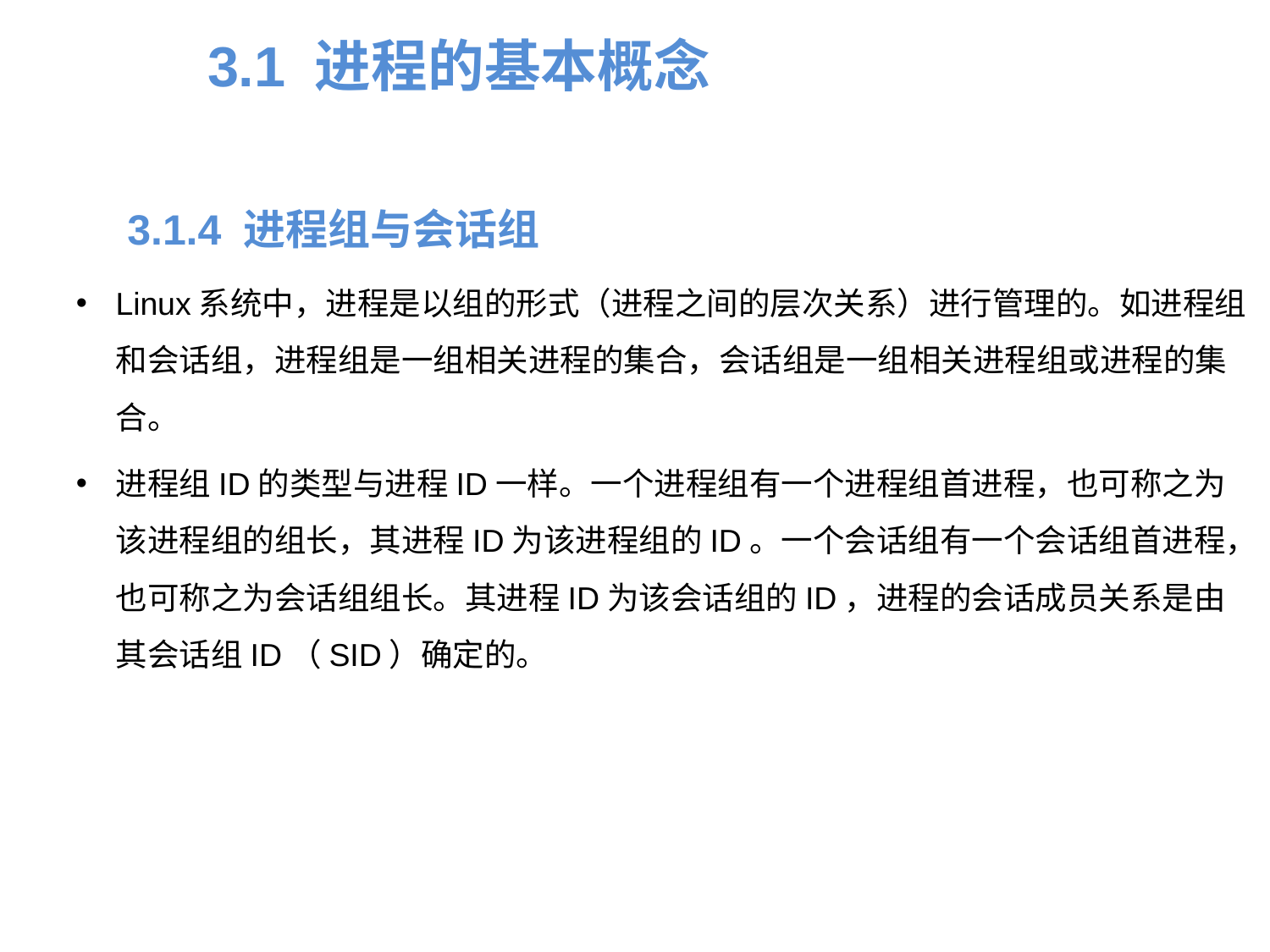

3.1 进程的基本概念
3.1.4 进程组与会话组
Linux系统中，进程是以组的形式（进程之间的层次关系）进行管理的。如进程组和会话组，进程组是一组相关进程的集合，会话组是一组相关进程组或进程的集合。
进程组ID的类型与进程ID一样。一个进程组有一个进程组首进程，也可称之为该进程组的组长，其进程ID为该进程组的ID。一个会话组有一个会话组首进程，也可称之为会话组组长。其进程ID为该会话组的ID，进程的会话成员关系是由其会话组ID（SID）确定的。